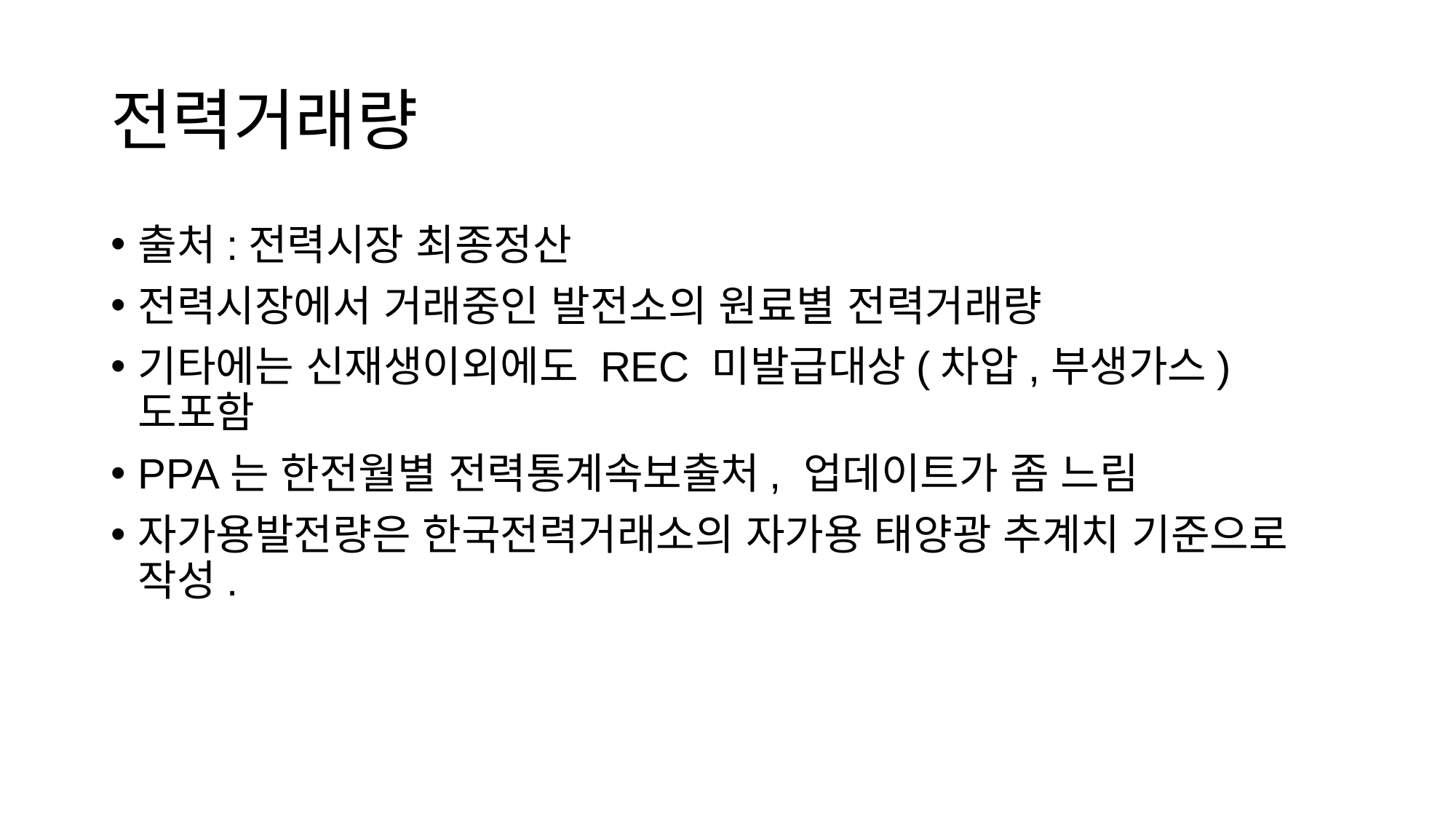

# 전력거래량
출처:전력시장 최종정산
전력시장에서 거래중인 발전소의 원료별 전력거래량
기타에는 신재생이외에도 REC 미발급대상(차압,부생가스)도포함
PPA는 한전월별 전력통계속보출처, 업데이트가 좀 느림
자가용발전량은 한국전력거래소의 자가용 태양광 추계치 기준으로 작성.